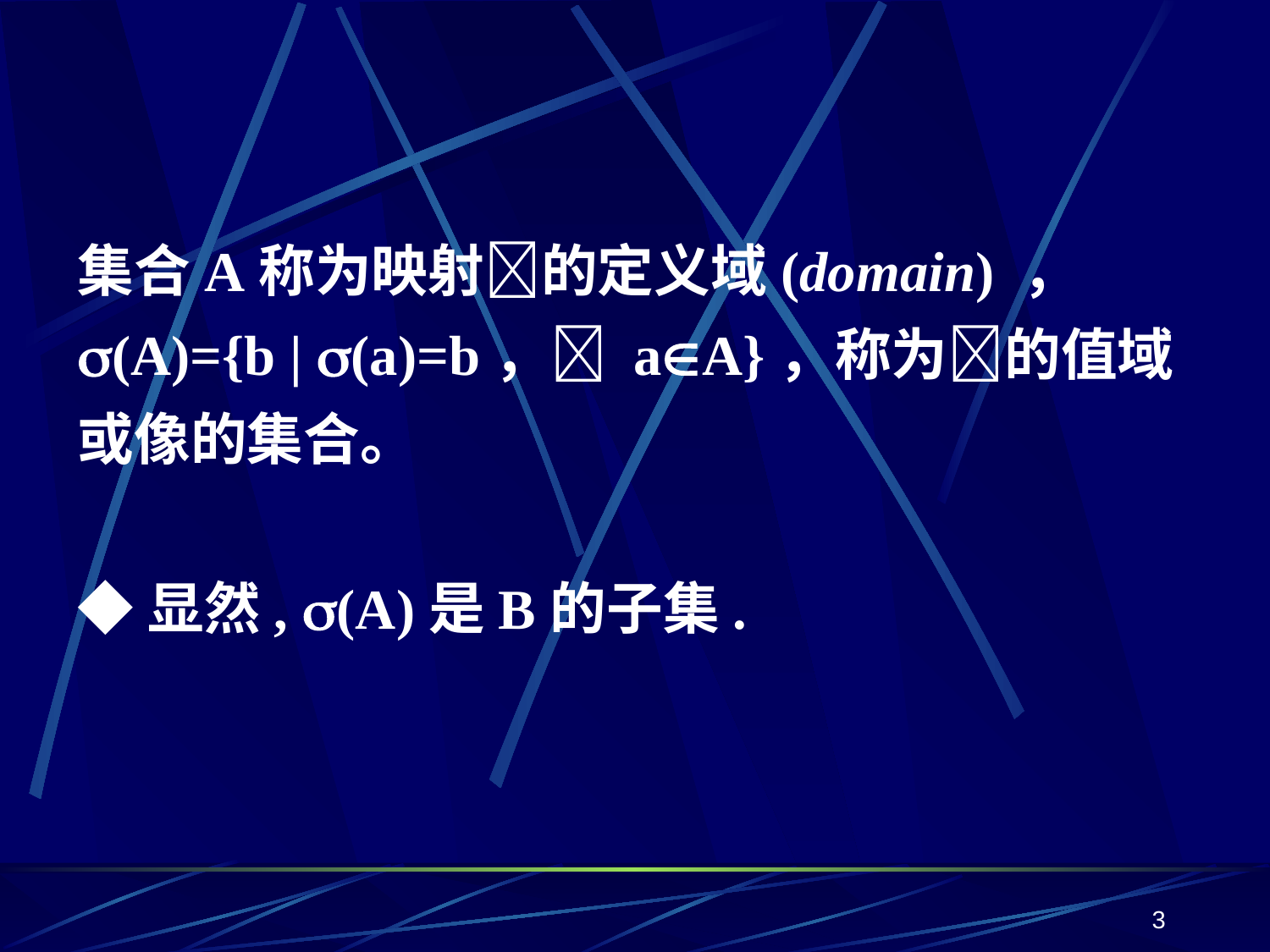

集合A称为映射σ的定义域(domain) ，
σ(A)={b | σ(a)=b，∀ a∈A}，称为σ的值域或像的集合。

◆显然, σ(A)是B的子集.

3